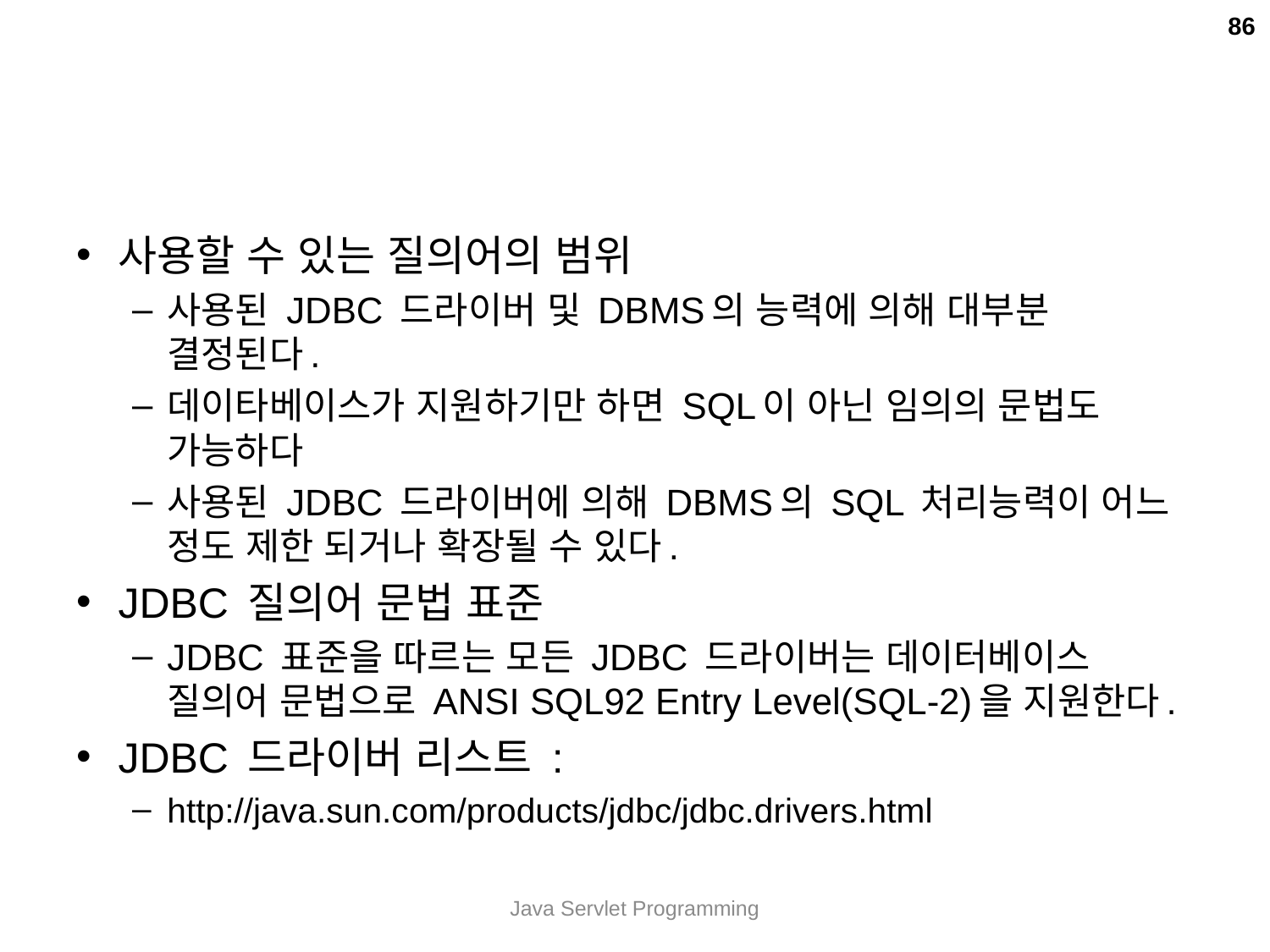

86
사용할 수 있는 질의어의 범위
사용된 JDBC 드라이버 및 DBMS의 능력에 의해 대부분 결정된다.
데이타베이스가 지원하기만 하면 SQL이 아닌 임의의 문법도 가능하다
사용된 JDBC 드라이버에 의해 DBMS의 SQL 처리능력이 어느 정도 제한 되거나 확장될 수 있다.
JDBC 질의어 문법 표준
JDBC 표준을 따르는 모든 JDBC 드라이버는 데이터베이스 질의어 문법으로 ANSI SQL92 Entry Level(SQL-2)을 지원한다.
JDBC 드라이버 리스트 :
http://java.sun.com/products/jdbc/jdbc.drivers.html

Java Servlet Programming